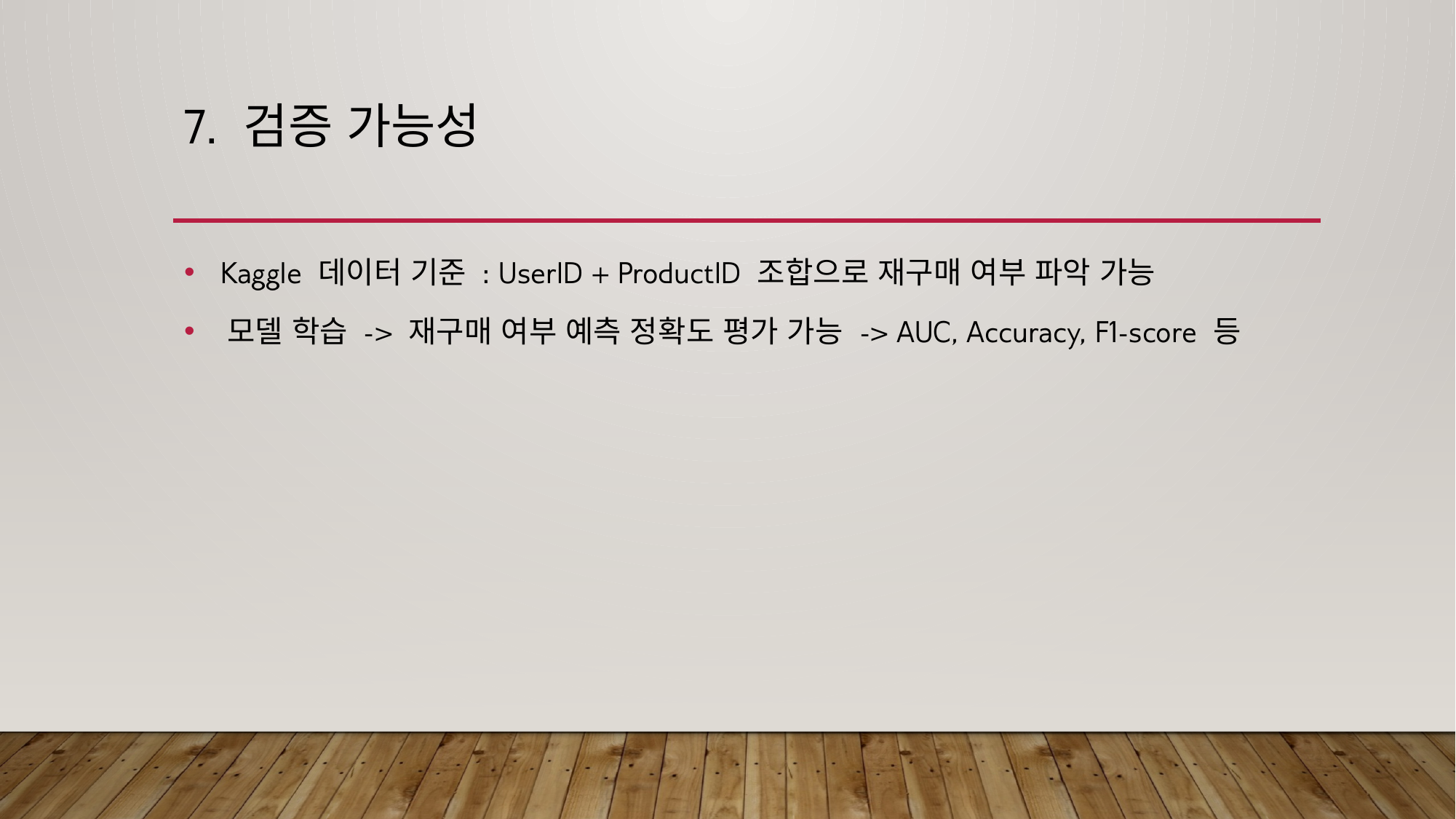

# 7. 검증 가능성
 Kaggle 데이터 기준 : UserID + ProductID 조합으로 재구매 여부 파악 가능
 모델 학습 -> 재구매 여부 예측 정확도 평가 가능 -> AUC, Accuracy, F1-score 등